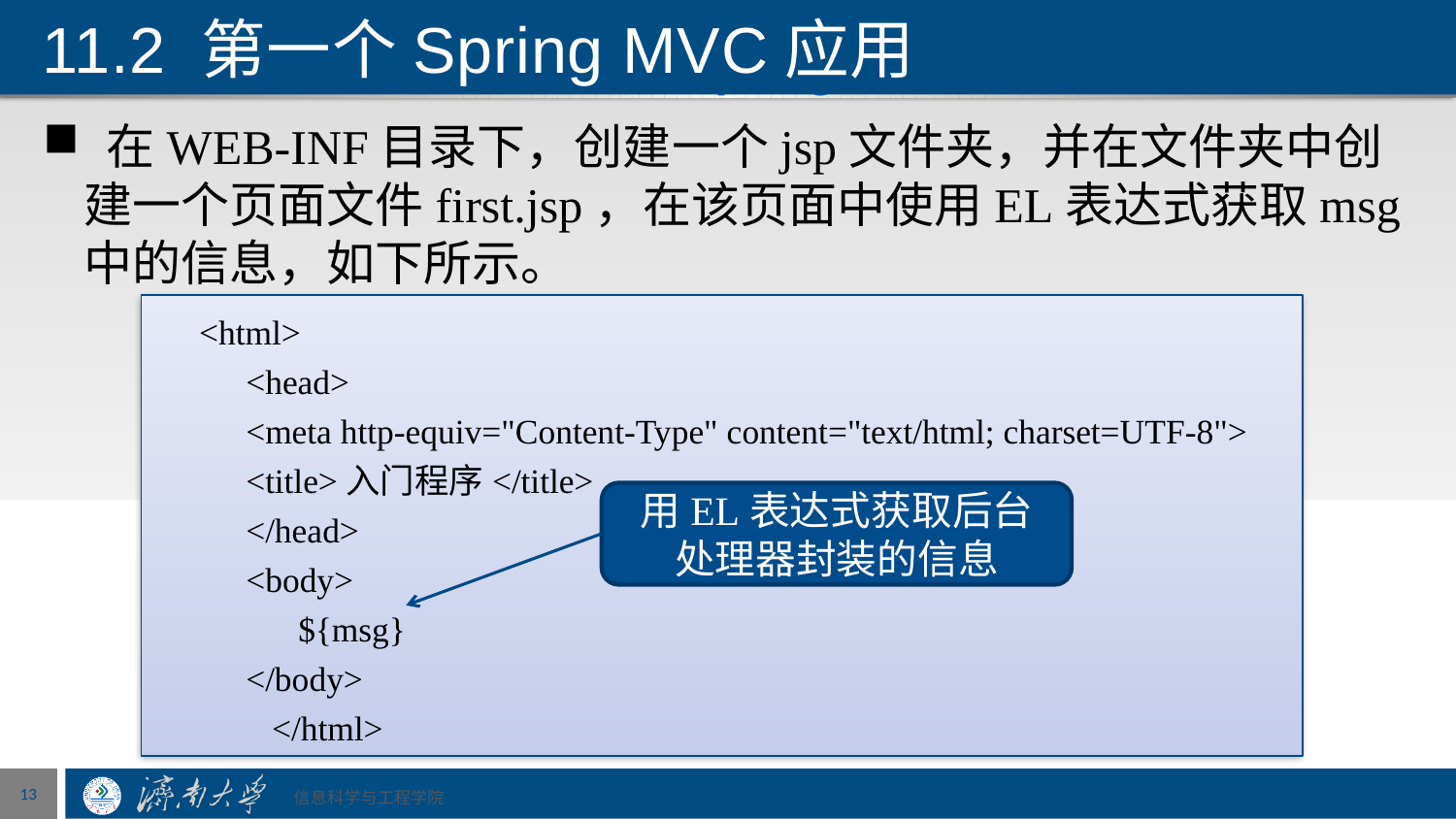

# 11.2 第一个Spring MVC应用
11.2  第一个Spring MVC应用
 在WEB-INF目录下，创建一个jsp文件夹，并在文件夹中创建一个页面文件first.jsp，在该页面中使用EL表达式获取msg中的信息，如下所示。
     <html>
  <head>
  <meta http-equiv="Content-Type" content="text/html; charset=UTF-8">
  <title>入门程序</title>
  </head>
  <body>
        ${msg}
  </body>
     </html>

用EL表达式获取后台处理器封装的信息